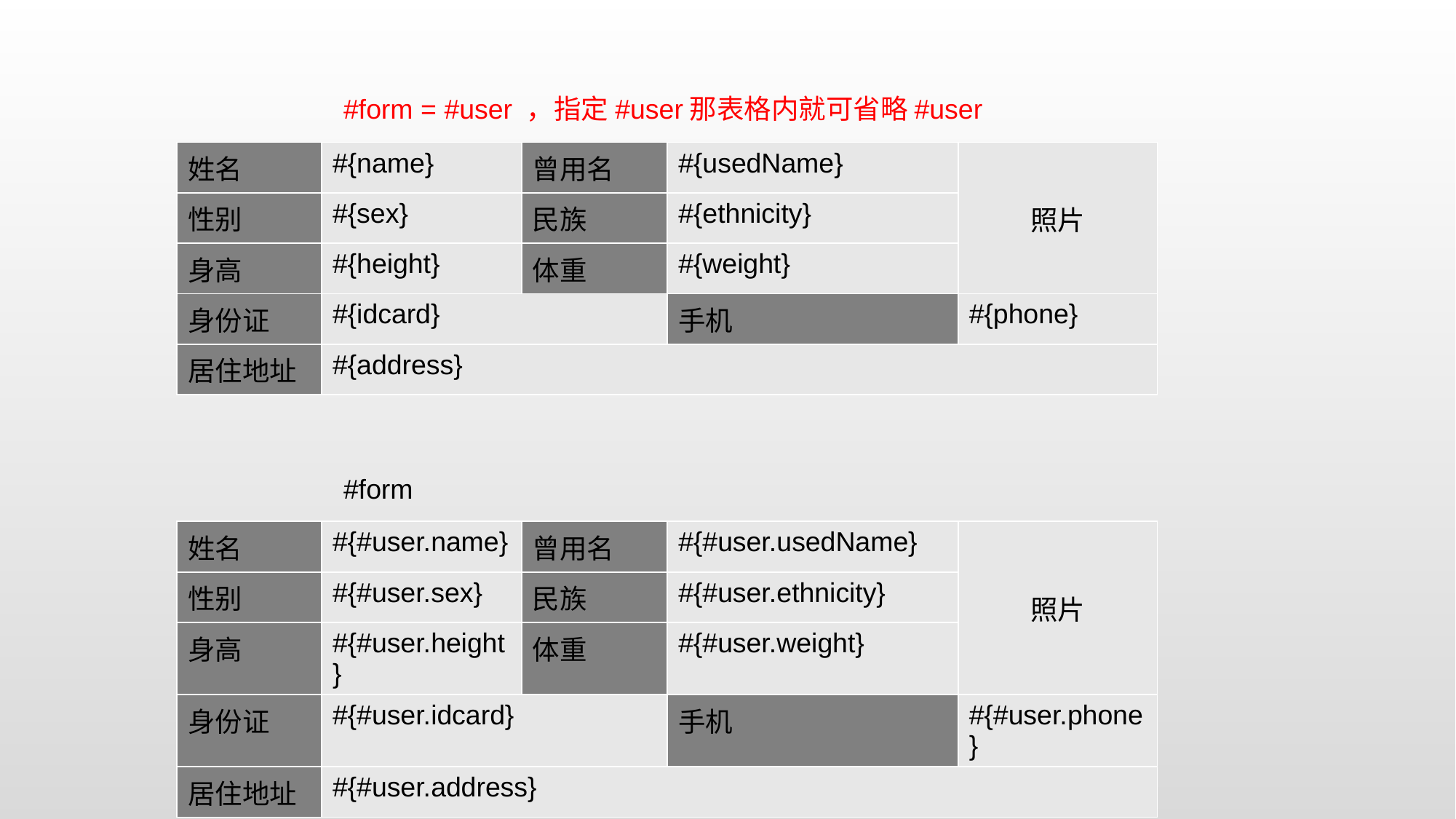

#form = #user ，指定#user那表格内就可省略#user
| 姓名 | #{name} | 曾用名 | #{usedName} | 照片 |
| --- | --- | --- | --- | --- |
| 性别 | #{sex} | 民族 | #{ethnicity} |  |
| 身高 | #{height} | 体重 | #{weight} |  |
| 身份证 | #{idcard} |  | 手机 | #{phone} |
| 居住地址 | #{address} |  |  |  |
#form
| 姓名 | #{#user.name} | 曾用名 | #{#user.usedName} | 照片 |
| --- | --- | --- | --- | --- |
| 性别 | #{#user.sex} | 民族 | #{#user.ethnicity} |  |
| 身高 | #{#user.height} | 体重 | #{#user.weight} |  |
| 身份证 | #{#user.idcard} |  | 手机 | #{#user.phone} |
| 居住地址 | #{#user.address} |  |  |  |